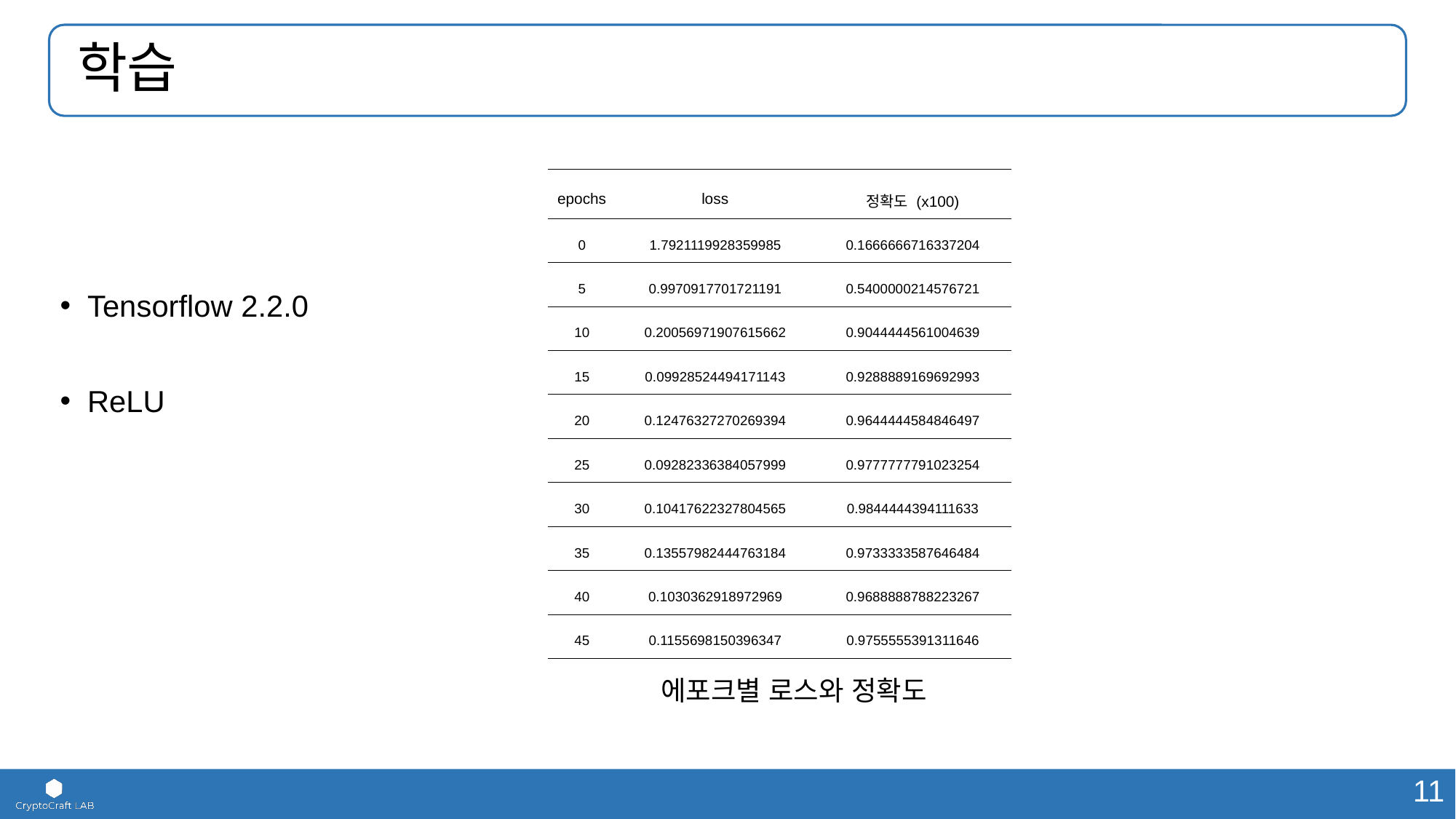

# 학습

Tensorflow 2.2.0

ReLU
| epochs | loss | 정확도 (x100) |
| --- | --- | --- |
| 0 | 1.7921119928359985 | 0.1666666716337204 |
| 5 | 0.9970917701721191 | 0.5400000214576721 |
| 10 | 0.20056971907615662 | 0.9044444561004639 |
| 15 | 0.09928524494171143 | 0.9288889169692993 |
| 20 | 0.12476327270269394 | 0.9644444584846497 |
| 25 | 0.09282336384057999 | 0.9777777791023254 |
| 30 | 0.10417622327804565 | 0.9844444394111633 |
| 35 | 0.13557982444763184 | 0.9733333587646484 |
| 40 | 0.1030362918972969 | 0.9688888788223267 |
| 45 | 0.1155698150396347 | 0.9755555391311646 |
에포크별 로스와 정확도